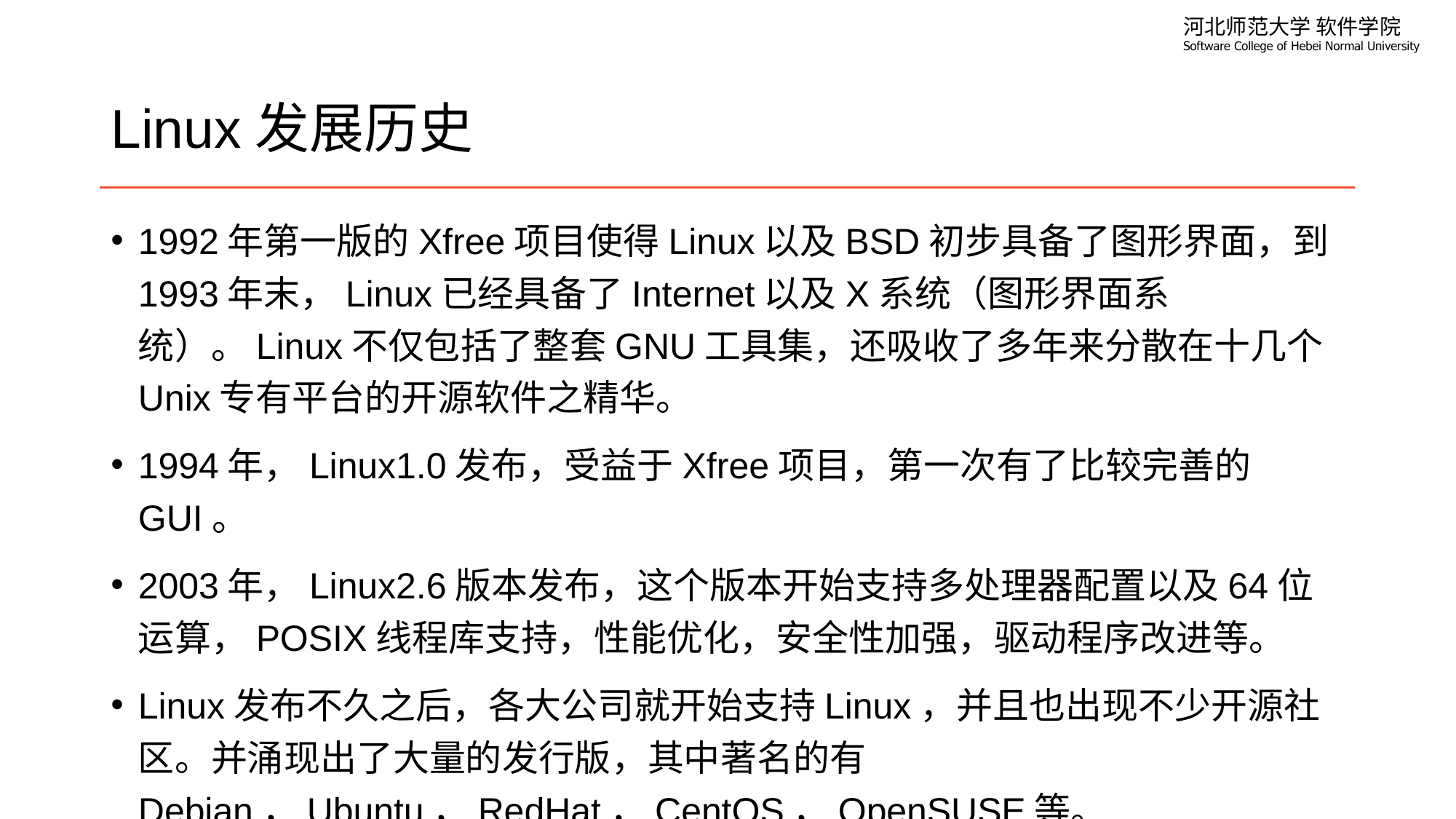

# Linux发展历史
1992年第一版的Xfree项目使得Linux以及BSD初步具备了图形界面，到1993年末，Linux已经具备了Internet以及X系统（图形界面系统）。Linux不仅包括了整套GNU工具集，还吸收了多年来分散在十几个Unix专有平台的开源软件之精华。
1994年，Linux1.0发布，受益于Xfree项目，第一次有了比较完善的GUI。
2003年，Linux2.6版本发布，这个版本开始支持多处理器配置以及64位运算，POSIX线程库支持，性能优化，安全性加强，驱动程序改进等。
Linux发布不久之后，各大公司就开始支持Linux，并且也出现不少开源社区。并涌现出了大量的发行版，其中著名的有Debian，Ubuntu，RedHat，CentOS，OpenSUSE等。